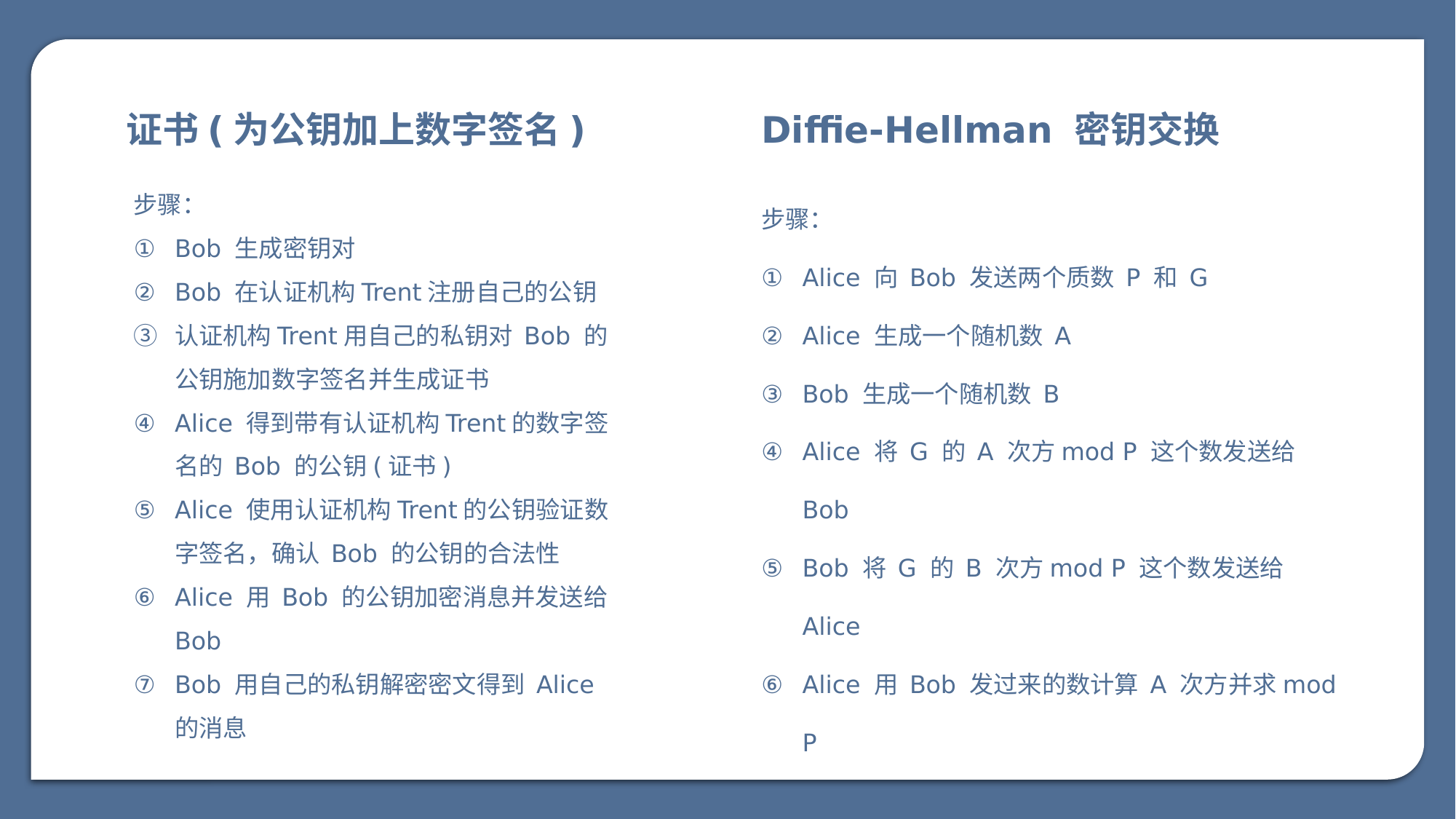

证书(为公钥加上数字签名)
Diffie-Hellman 密钥交换
步骤：
Bob 生成密钥对
Bob 在认证机构Trent注册自己的公钥
认证机构Trent用自己的私钥对 Bob 的公钥施加数字签名并生成证书
Alice 得到带有认证机构Trent的数字签名的 Bob 的公钥(证书)
Alice 使用认证机构Trent的公钥验证数字签名，确认 Bob 的公钥的合法性
Alice 用 Bob 的公钥加密消息并发送给 Bob
Bob 用自己的私钥解密密文得到 Alice 的消息
步骤：
Alice 向 Bob 发送两个质数 P 和 G
Alice 生成一个随机数 A
Bob 生成一个随机数 B
Alice 将 G 的 A 次方mod P 这个数发送给 Bob
Bob 将 G 的 B 次方mod P 这个数发送给 Alice
Alice 用 Bob 发过来的数计算 A 次方并求mod P
Bob 用 Alice 发过来的数计算 B 次方并求mod P